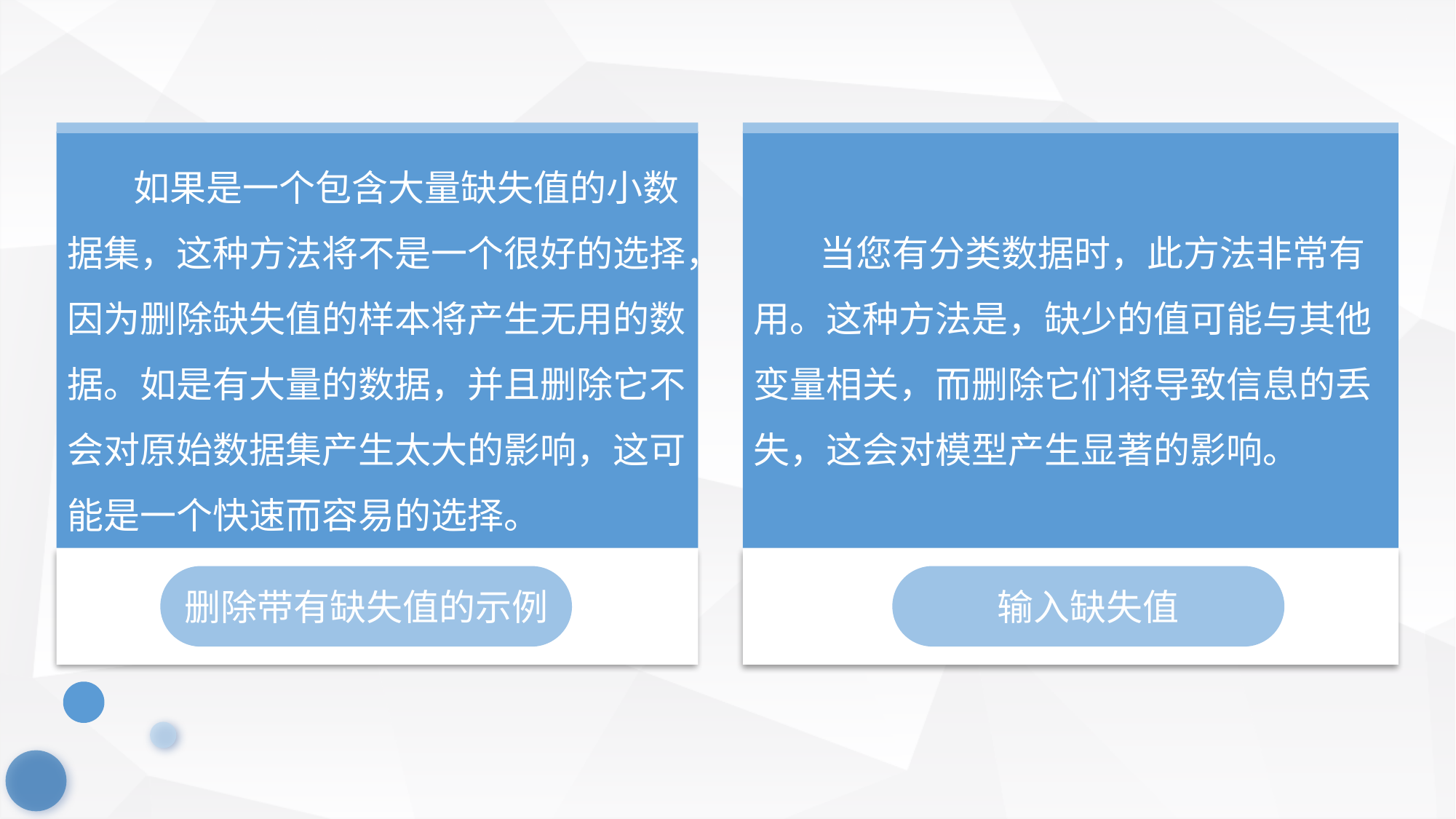

如果是一个包含大量缺失值的小数据集，这种方法将不是一个很好的选择，因为删除缺失值的样本将产生无用的数据。如是有大量的数据，并且删除它不会对原始数据集产生太大的影响，这可能是一个快速而容易的选择。

删除带有缺失值的示例

       当您有分类数据时，此方法非常有用。这种方法是，缺少的值可能与其他变量相关，而删除它们将导致信息的丢失，这会对模型产生显著的影响。

输入缺失值